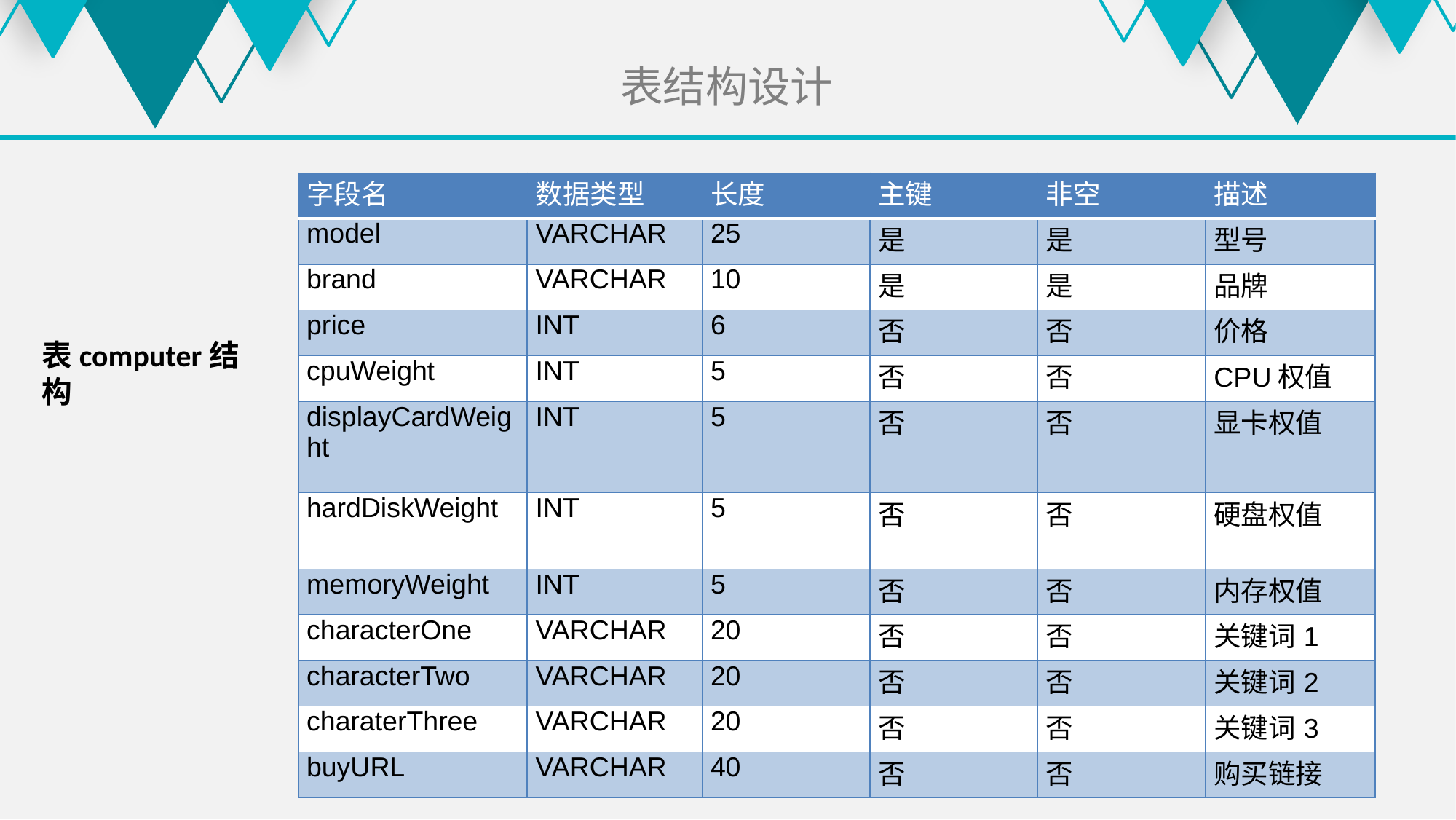

表结构设计
| 字段名 | 数据类型 | 长度 | 主键 | 非空 | 描述 |
| --- | --- | --- | --- | --- | --- |
| model | VARCHAR | 25 | 是 | 是 | 型号 |
| brand | VARCHAR | 10 | 是 | 是 | 品牌 |
| price | INT | 6 | 否 | 否 | 价格 |
| cpuWeight | INT | 5 | 否 | 否 | CPU权值 |
| displayCardWeight | INT | 5 | 否 | 否 | 显卡权值 |
| hardDiskWeight | INT | 5 | 否 | 否 | 硬盘权值 |
| memoryWeight | INT | 5 | 否 | 否 | 内存权值 |
| characterOne | VARCHAR | 20 | 否 | 否 | 关键词1 |
| characterTwo | VARCHAR | 20 | 否 | 否 | 关键词2 |
| charaterThree | VARCHAR | 20 | 否 | 否 | 关键词3 |
| buyURL | VARCHAR | 40 | 否 | 否 | 购买链接 |
表computer结构
表computer结构